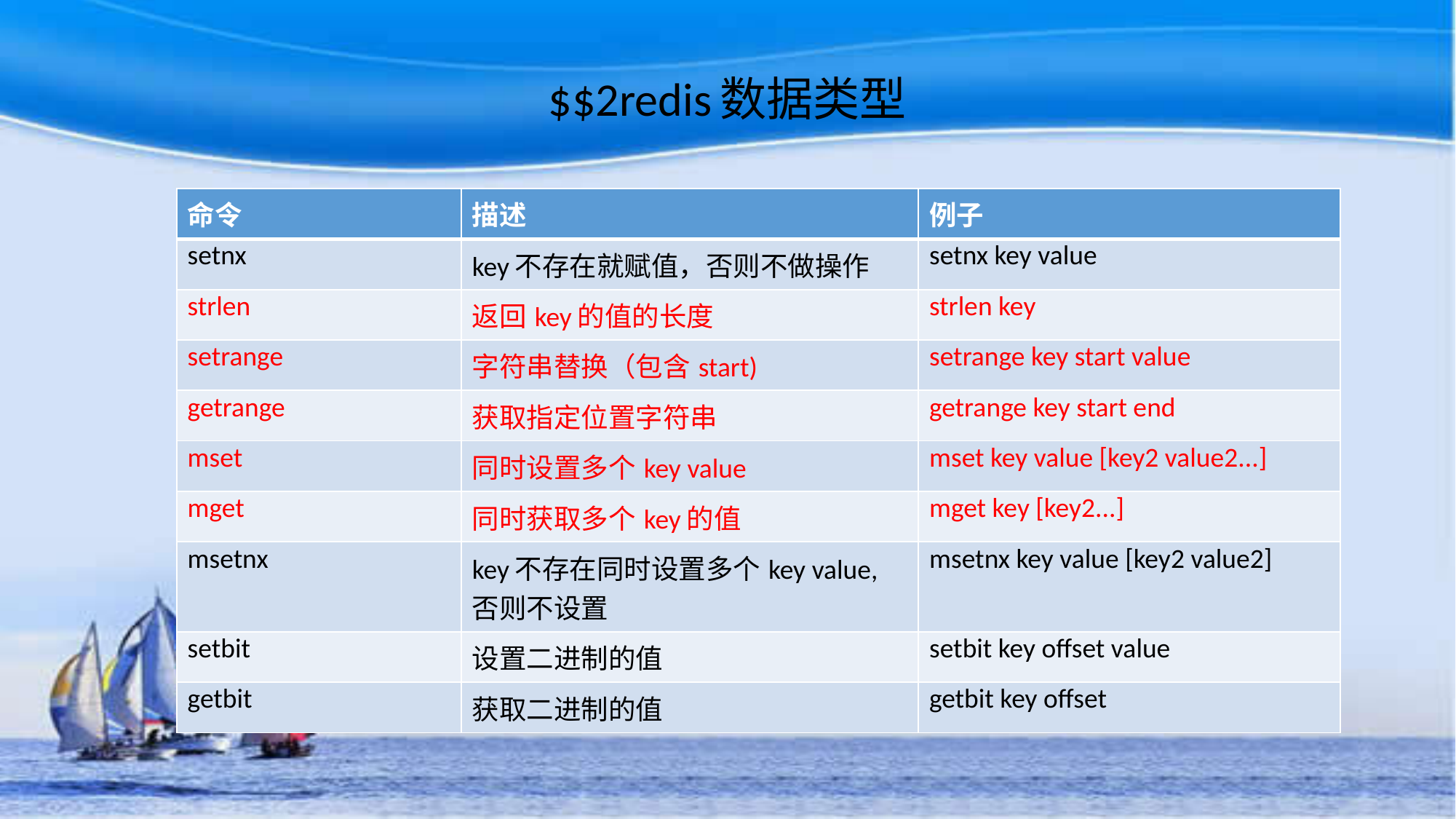

# $$2redis数据类型

| 命令 | 描述 | 例子 |
| --- | --- | --- |
| setnx | key不存在就赋值，否则不做操作 | setnx key value |
| strlen | 返回key的值的长度 | strlen key |
| setrange | 字符串替换（包含start) | setrange key start value |
| getrange | 获取指定位置字符串 | getrange key start end |
| mset | 同时设置多个key value | mset key value [key2 value2...] |
| mget | 同时获取多个key的值 | mget key [key2...] |
| msetnx | key不存在同时设置多个key value,否则不设置 | msetnx key value [key2 value2] |
| setbit | 设置二进制的值 | setbit key offset value |
| getbit | 获取二进制的值 | getbit key offset |